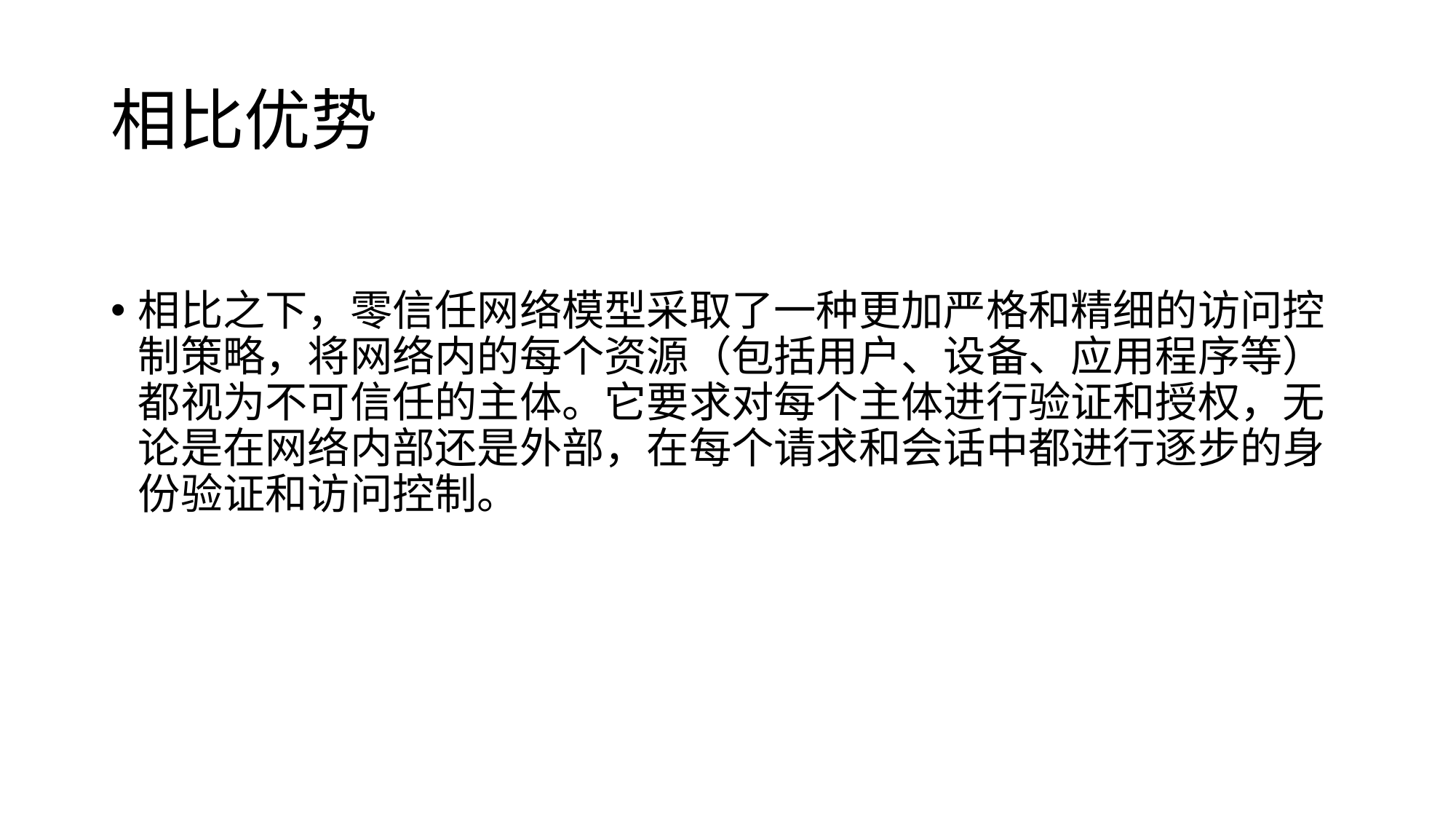

# 相比优势

相比之下，零信任网络模型采取了一种更加严格和精细的访问控制策略，将网络内的每个资源（包括用户、设备、应用程序等）都视为不可信任的主体。它要求对每个主体进行验证和授权，无论是在网络内部还是外部，在每个请求和会话中都进行逐步的身份验证和访问控制。